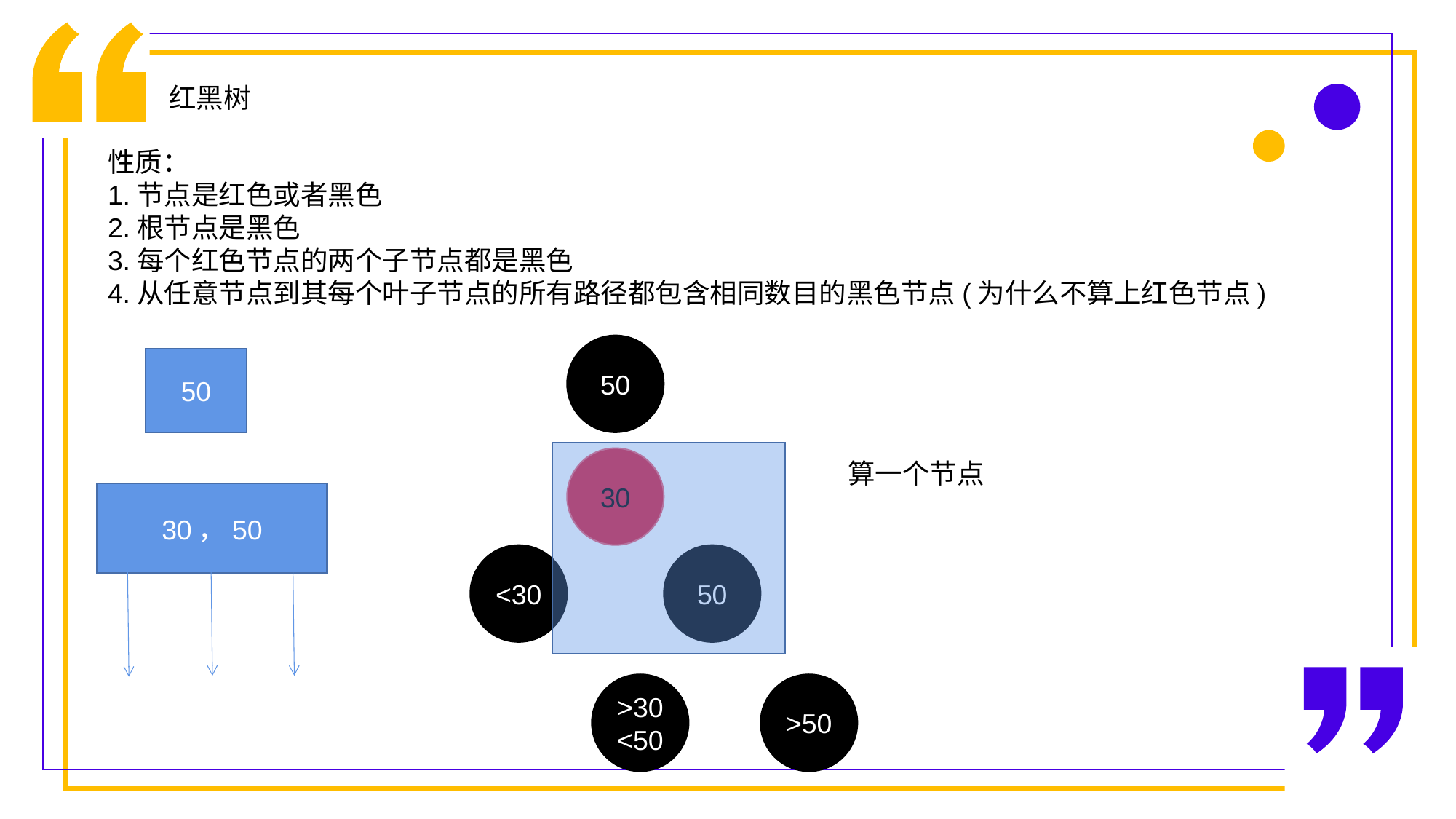

红黑树

性质：
1.节点是红色或者黑色
2.根节点是黑色
3.每个红色节点的两个子节点都是黑色
4.从任意节点到其每个叶子节点的所有路径都包含相同数目的黑色节点(为什么不算上红色节点)
50
50

30
算一个节点
30，50
<30
50

>30
<50
>50